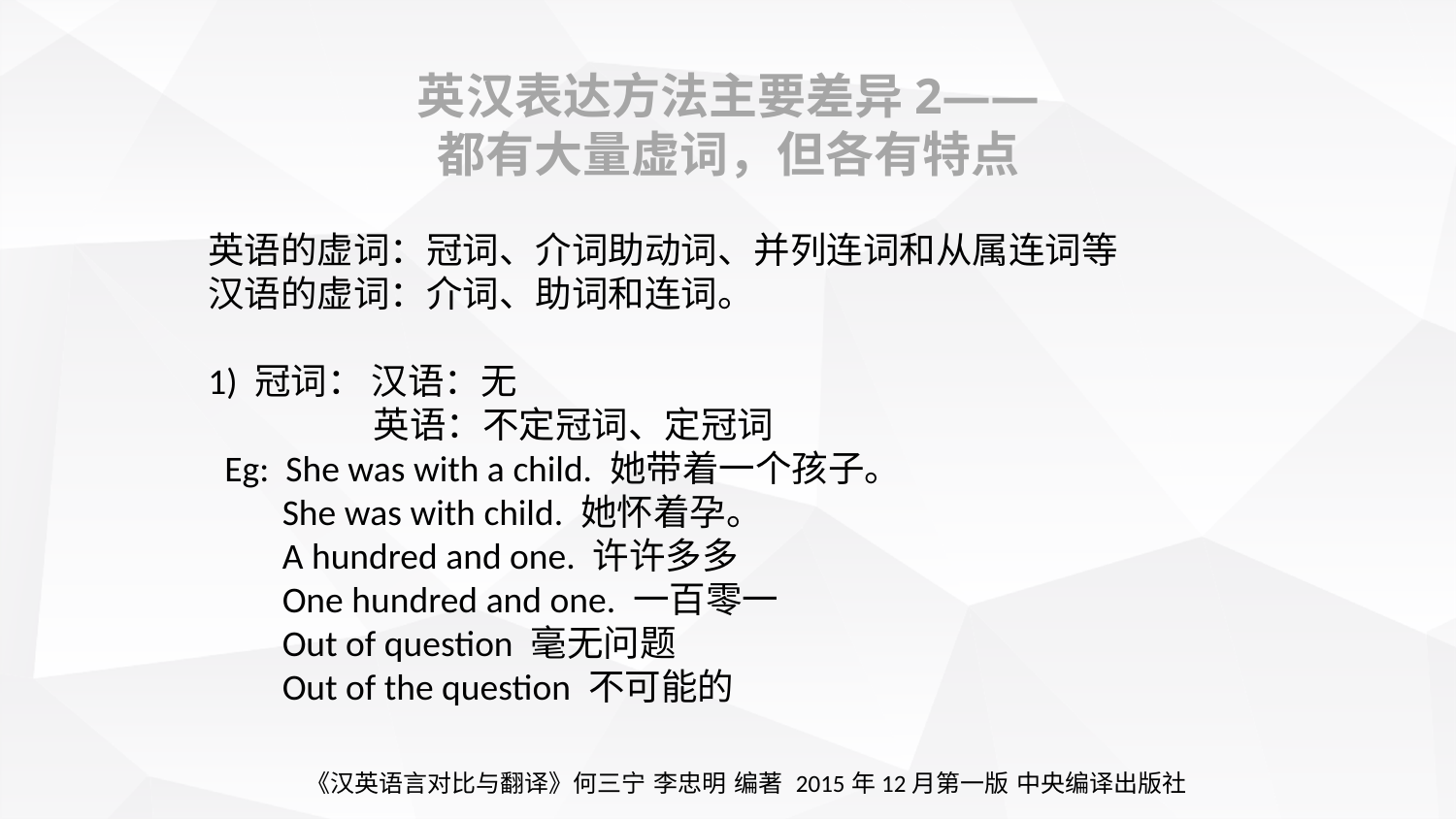

# 英汉表达方法主要差异2—— 都有大量虚词，但各有特点
英语的虚词：冠词、介词助动词、并列连词和从属连词等
汉语的虚词：介词、助词和连词。

1) 冠词： 汉语：无
                   英语：不定冠词、定冠词
  Eg:  She was with a child. 她带着一个孩子。
         She was with child. 她怀着孕。
         A hundred and one. 许许多多
         One hundred and one. 一百零一
         Out of question 毫无问题
         Out of the question 不可能的

《汉英语言对比与翻译》何三宁 李忠明 编著 2015年12月第一版 中央编译出版社